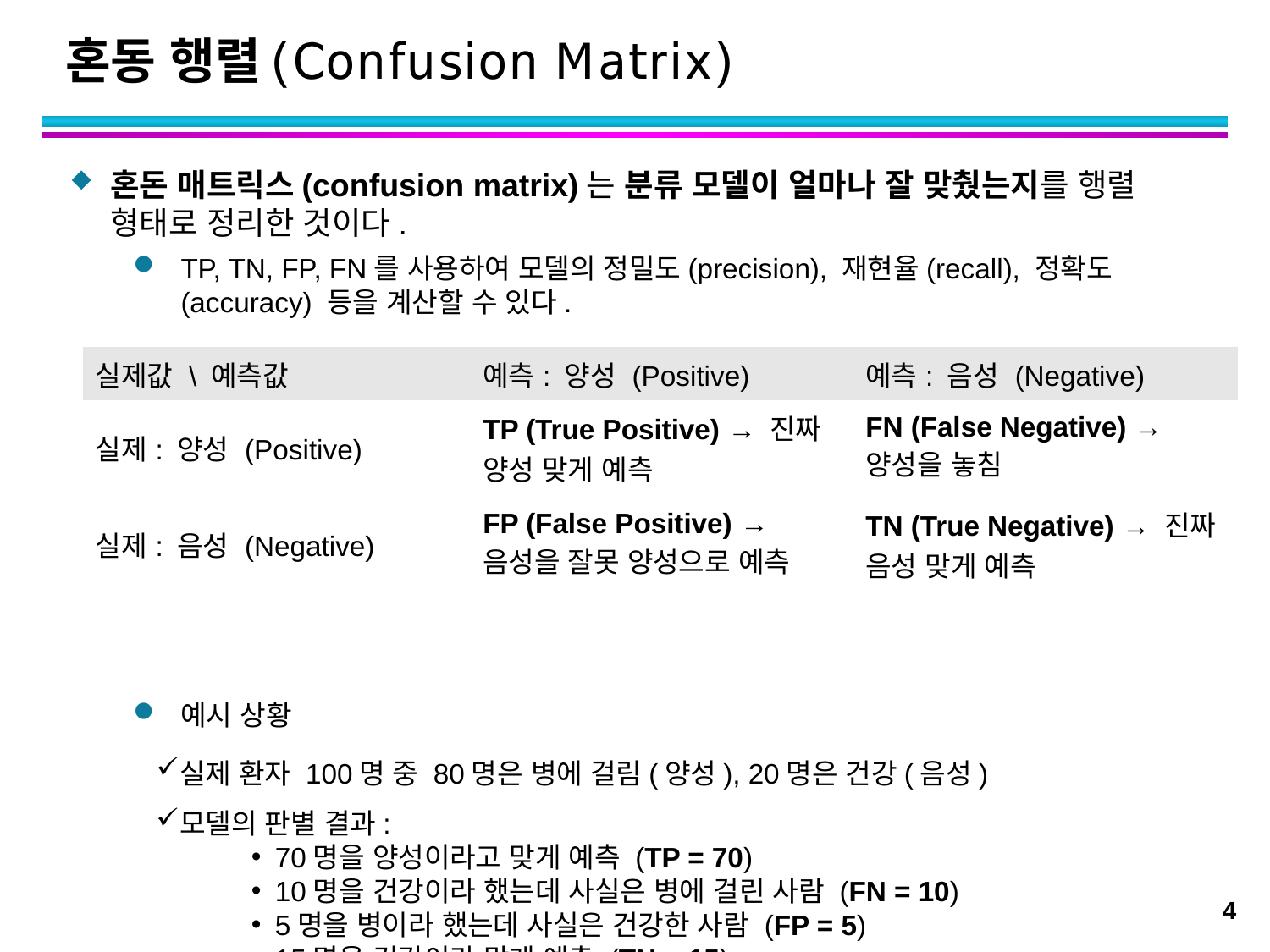

# 혼동 행렬(Confusion Matrix)
혼돈 매트릭스(confusion matrix)는 분류 모델이 얼마나 잘 맞췄는지를 행렬 형태로 정리한 것이다.
TP, TN, FP, FN를 사용하여 모델의 정밀도(precision), 재현율(recall), 정확도(accuracy) 등을 계산할 수 있다.

예시 상황
실제 환자 100명 중 80명은 병에 걸림(양성), 20명은 건강(음성)
모델의 판별 결과:
70명을 양성이라고 맞게 예측 (TP = 70)
10명을 건강이라 했는데 사실은 병에 걸린 사람 (FN = 10)
5명을 병이라 했는데 사실은 건강한 사람 (FP = 5)
15명을 건강이라 맞게 예측 (TN = 15)

| 실제값 \ 예측값 | 예측: 양성 (Positive) | 예측: 음성 (Negative) |
| --- | --- | --- |
| 실제: 양성 (Positive) | TP (True Positive) → 진짜 양성 맞게 예측 | FN (False Negative) → 양성을 놓침 |
| 실제: 음성 (Negative) | FP (False Positive) → 음성을 잘못 양성으로 예측 | TN (True Negative) → 진짜 음성 맞게 예측 |